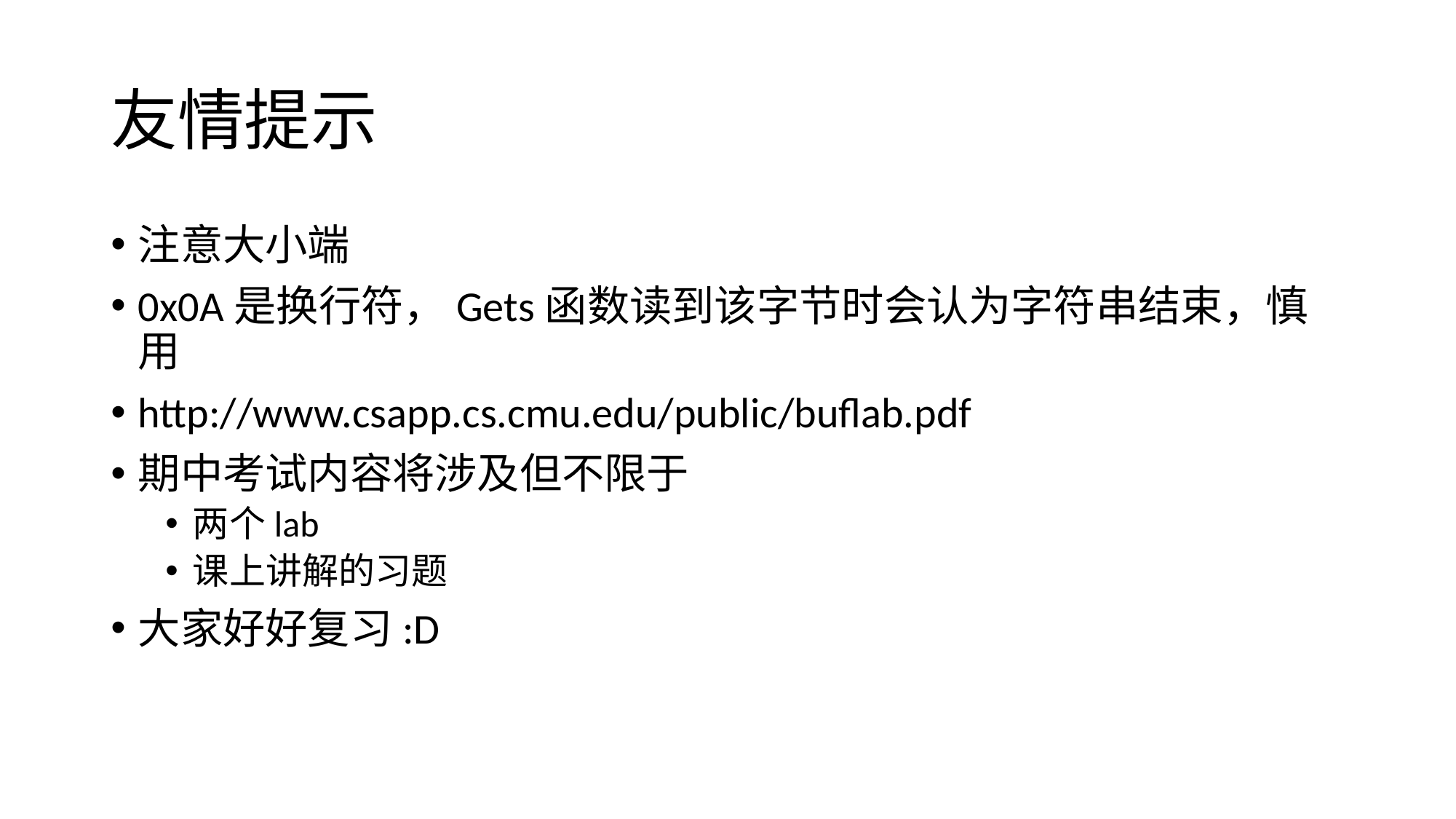

# 友情提示
注意大小端
0x0A是换行符，Gets函数读到该字节时会认为字符串结束，慎用
http://www.csapp.cs.cmu.edu/public/buflab.pdf
期中考试内容将涉及但不限于
两个lab
课上讲解的习题
大家好好复习:D